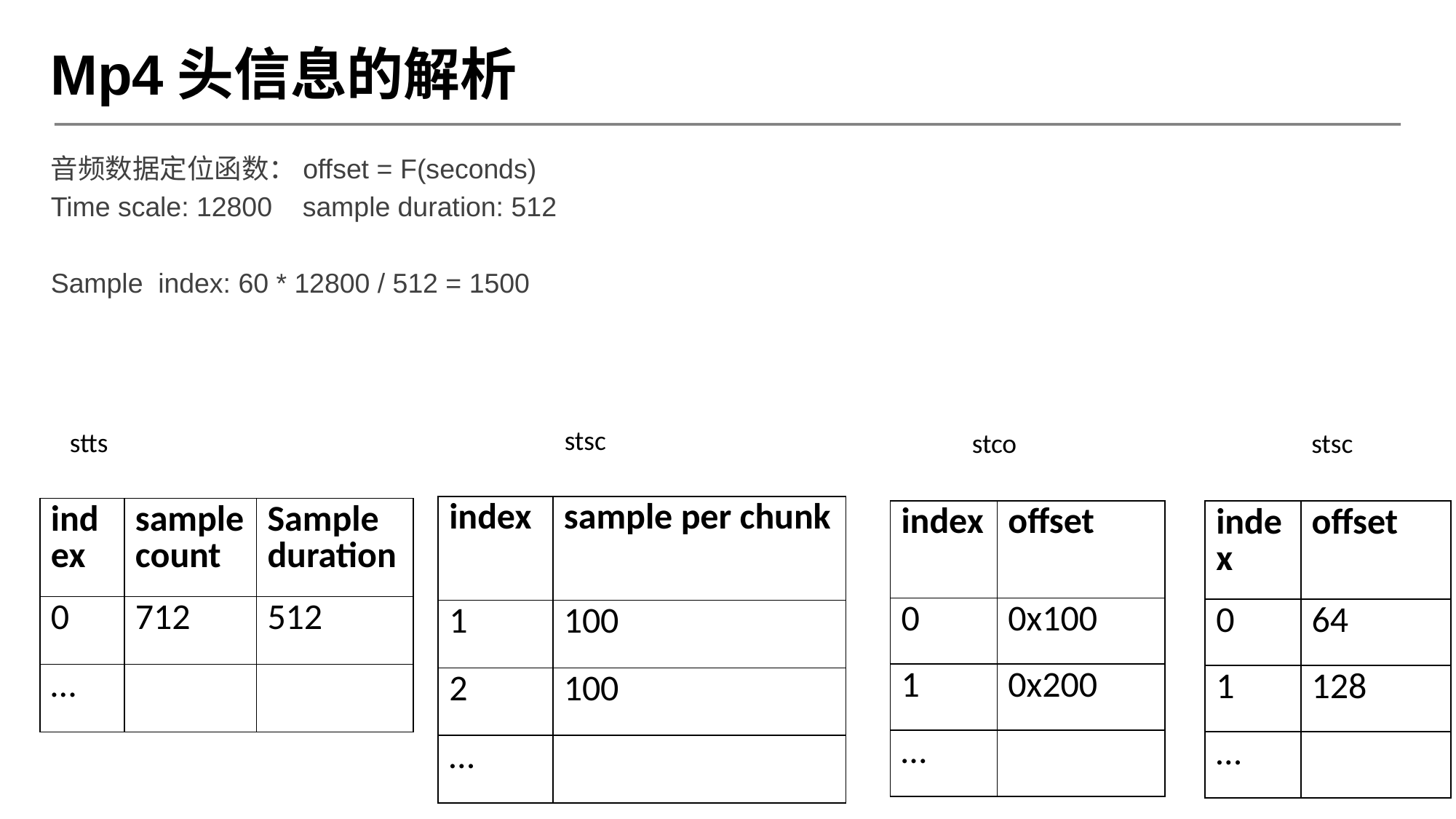

# Mp4头信息的解析
音频数据定位函数：offset = F(seconds)
Time scale: 12800    sample duration: 512

Sample  index: 60 * 12800 / 512 = 1500
stsc
stts
stco
stsc
| index | sample per chunk |
| --- | --- |
| 1 | 100 |
| 2 | 100 |
| … |  |
| index | samplecount | Sample duration |
| --- | --- | --- |
| 0 | 712 | 512 |
| … |  |  |
| index | offset |
| --- | --- |
| 0 | 0x100 |
| 1 | 0x200 |
| … |  |
| index | offset |
| --- | --- |
| 0 | 64 |
| 1 | 128 |
| … |  |